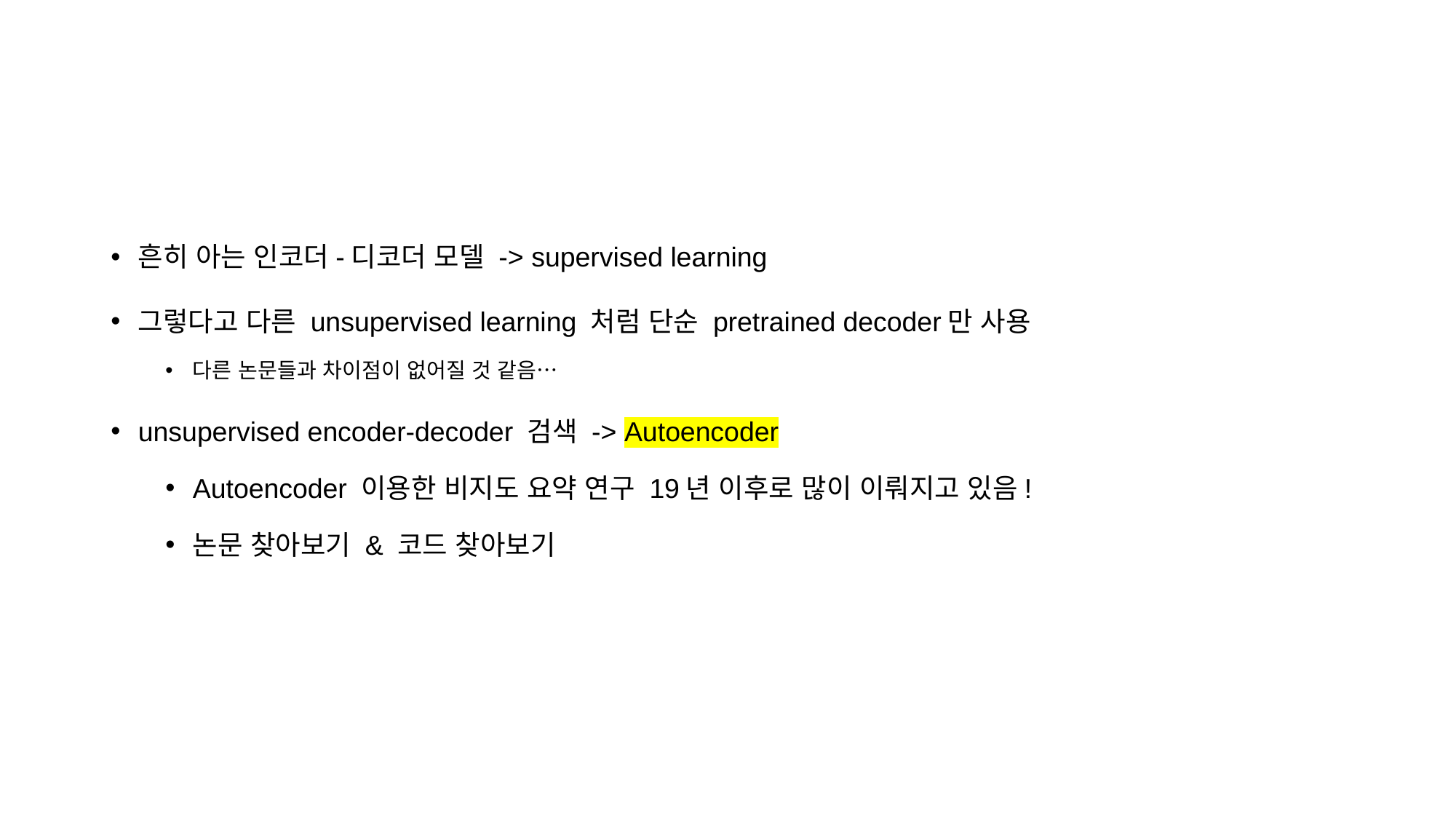

#
흔히 아는 인코더-디코더 모델 -> supervised learning
그렇다고 다른 unsupervised learning 처럼 단순 pretrained decoder만 사용
다른 논문들과 차이점이 없어질 것 같음…
unsupervised encoder-decoder 검색 -> Autoencoder
Autoencoder 이용한 비지도 요약 연구 19년 이후로 많이 이뤄지고 있음!
논문 찾아보기 & 코드 찾아보기